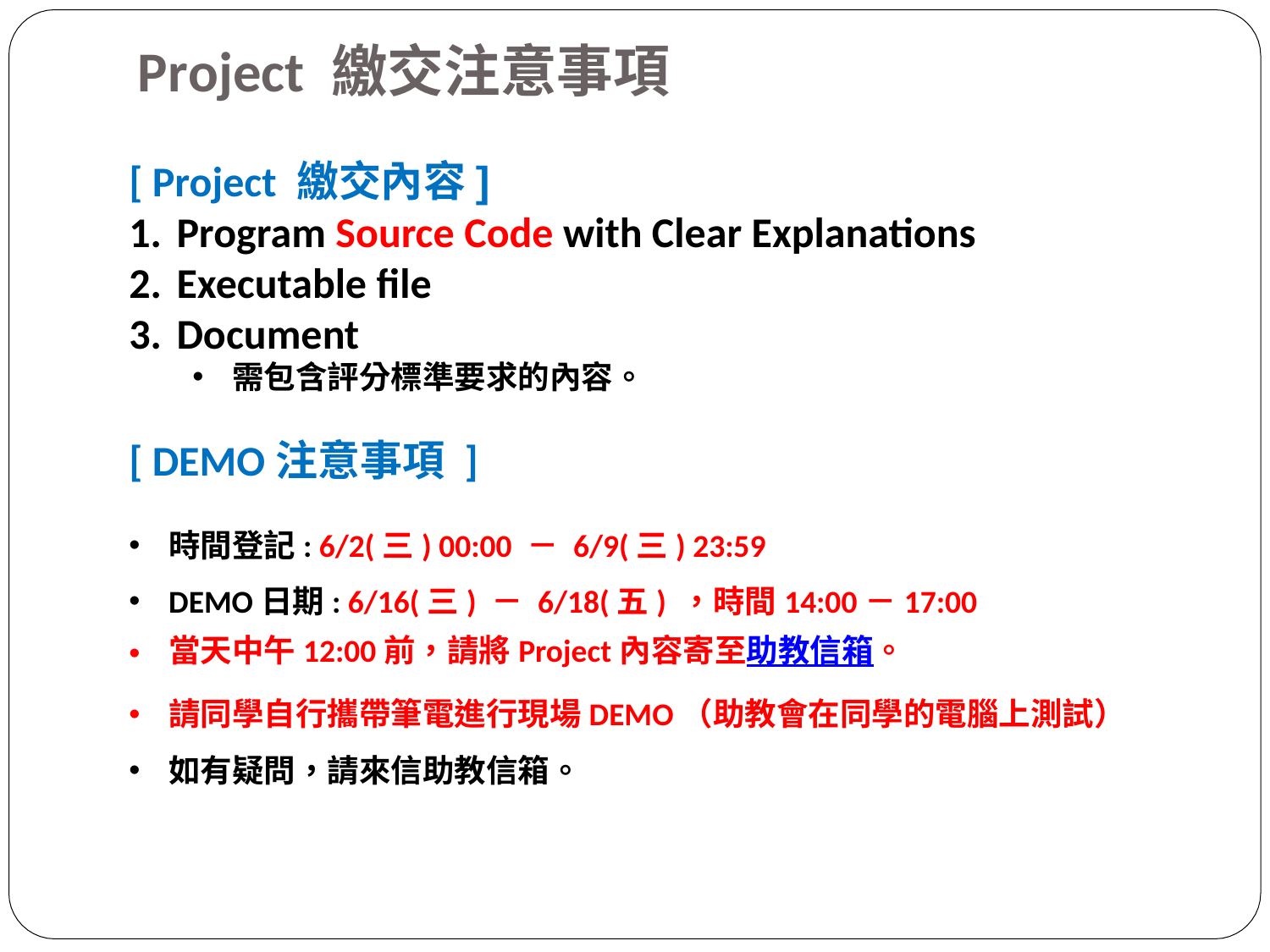

# Project 繳交注意事項
[ Project 繳交內容]
Program Source Code with Clear Explanations
Executable file
Document
需包含評分標準要求的內容。

[ DEMO注意事項 ]

時間登記: 6/2(三) 00:00 － 6/9(三) 23:59

DEMO日期: 6/16(三) － 6/18(五) ，時間14:00－17:00

當天中午12:00前，請將Project內容寄至助教信箱。

請同學自行攜帶筆電進行現場DEMO（助教會在同學的電腦上測試）

如有疑問，請來信助教信箱。